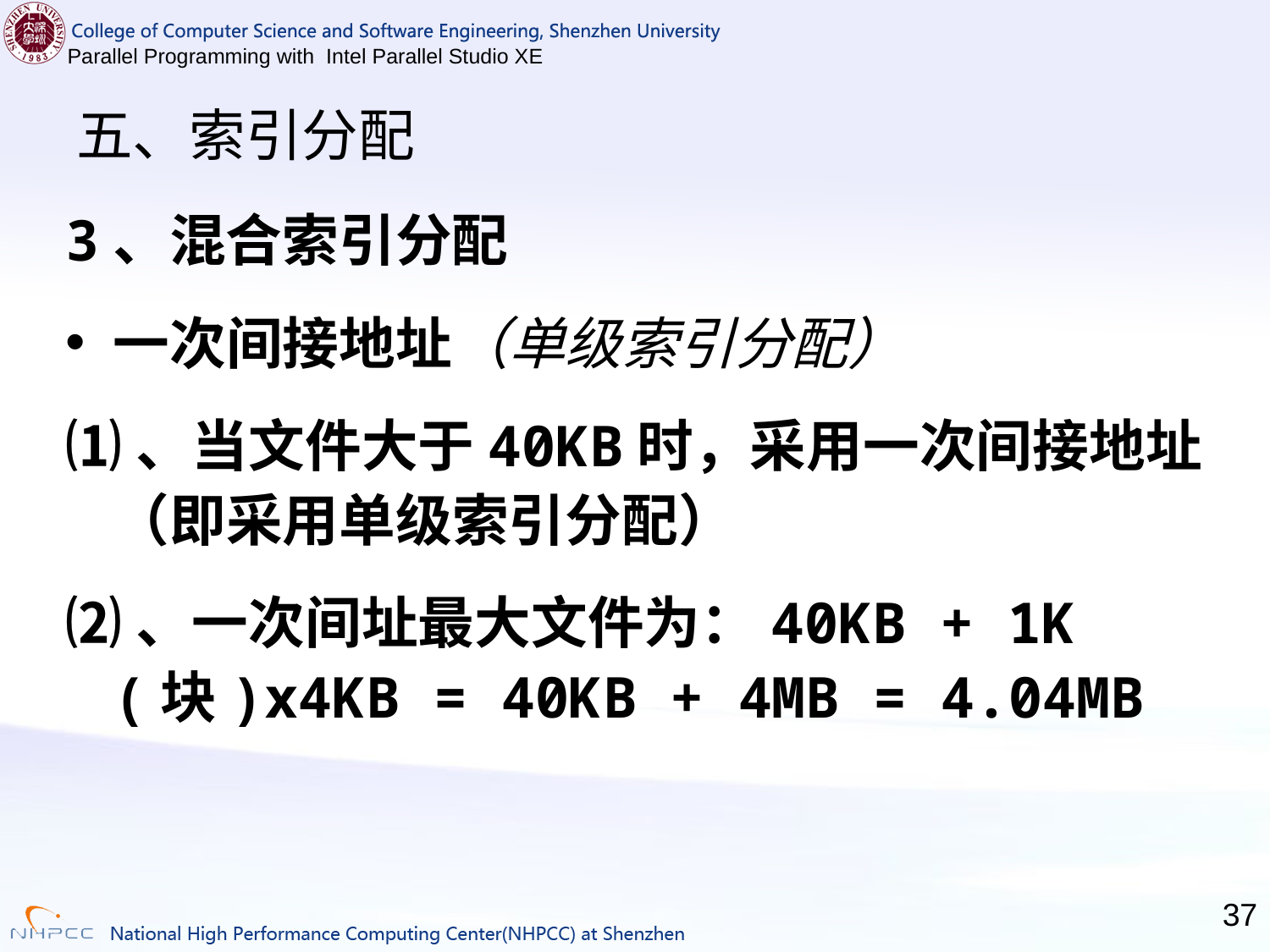

# 五、索引分配
3、混合索引分配
一次间接地址（单级索引分配）
⑴、当文件大于40KB时，采用一次间接地址（即采用单级索引分配）
⑵、一次间址最大文件为：40KB + 1K(块)x4KB = 40KB + 4MB = 4.04MB
37